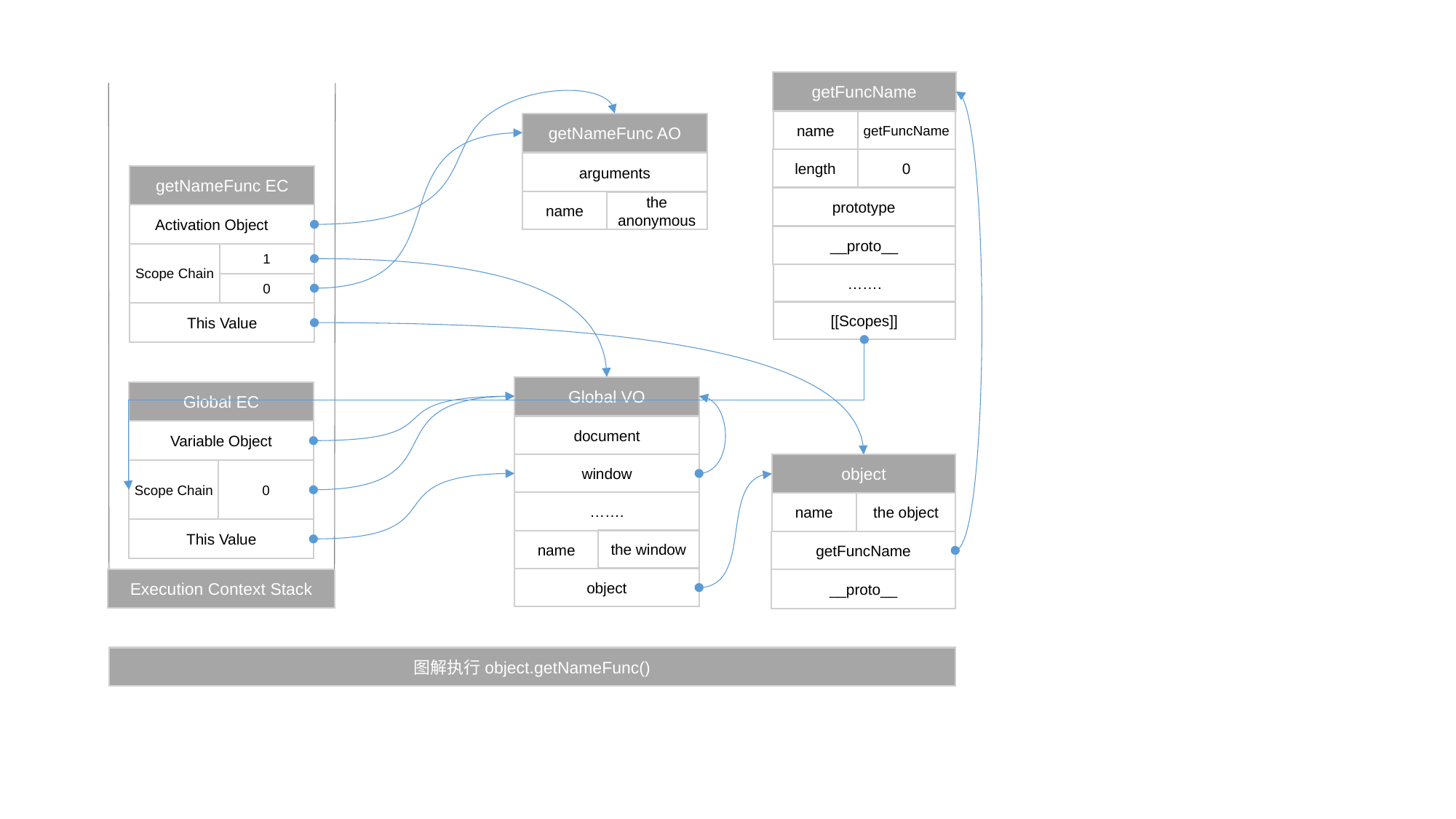

getFuncName
name
getFuncName
getNameFunc AO
length
0
arguments
getNameFunc EC
prototype
name
the anonymous
Activation ObjectEC
__proto__
Scope Chain
1
…….
0
[[Scopes]]
This Value
Global VO
Global EC
document
funVariable ObjectEC
window
object
Scope Chain
0
…….
name
the object
This Value
the window
name
getFuncName
object
Execution Context Stack
__proto__
图解执行object.getNameFunc()